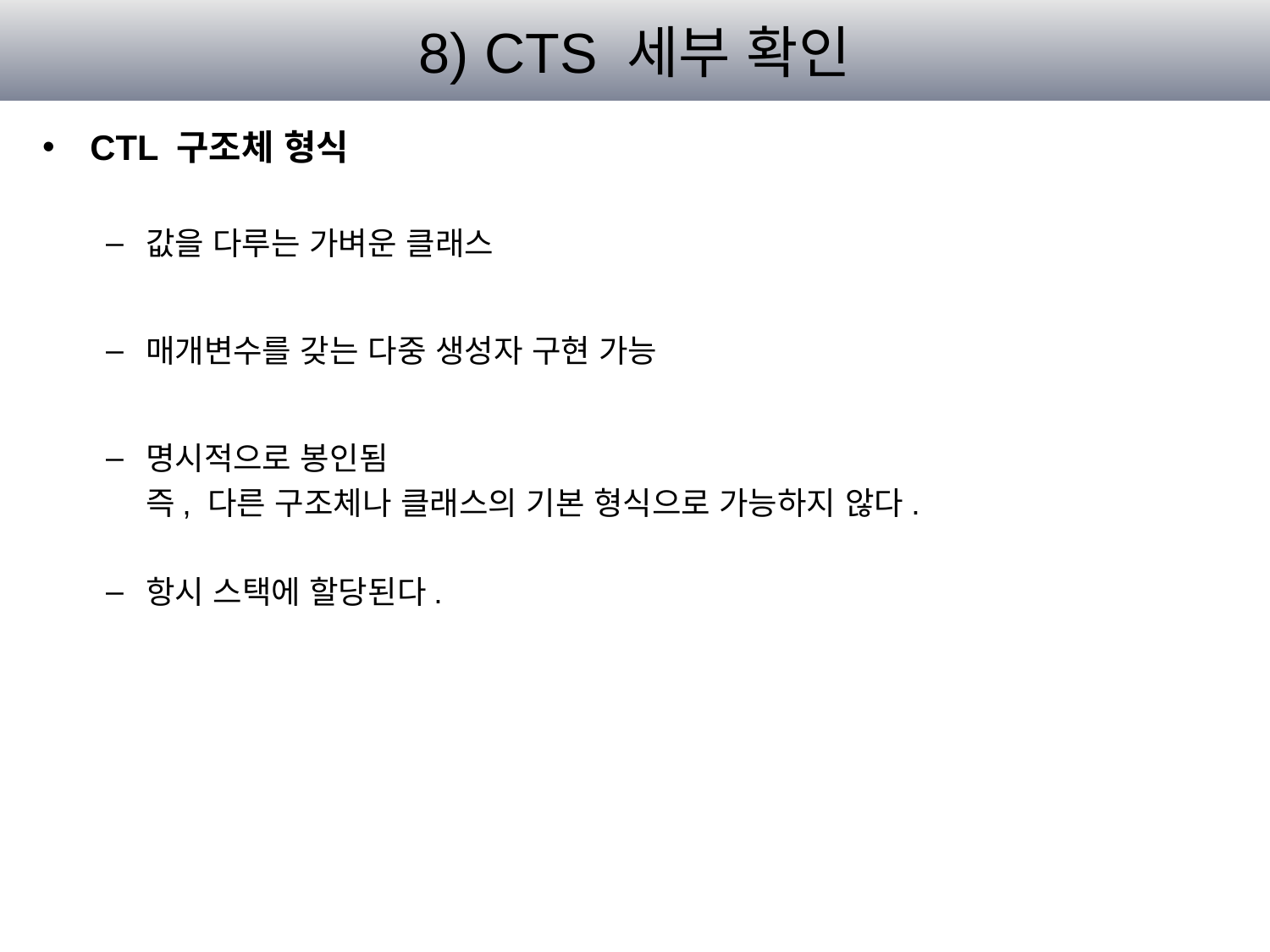

# 8) CTS 세부 확인
CTL 구조체 형식

값을 다루는 가벼운 클래스

매개변수를 갖는 다중 생성자 구현 가능

명시적으로 봉인됨
	즉, 다른 구조체나 클래스의 기본 형식으로 가능하지 않다.

항시 스택에 할당된다.